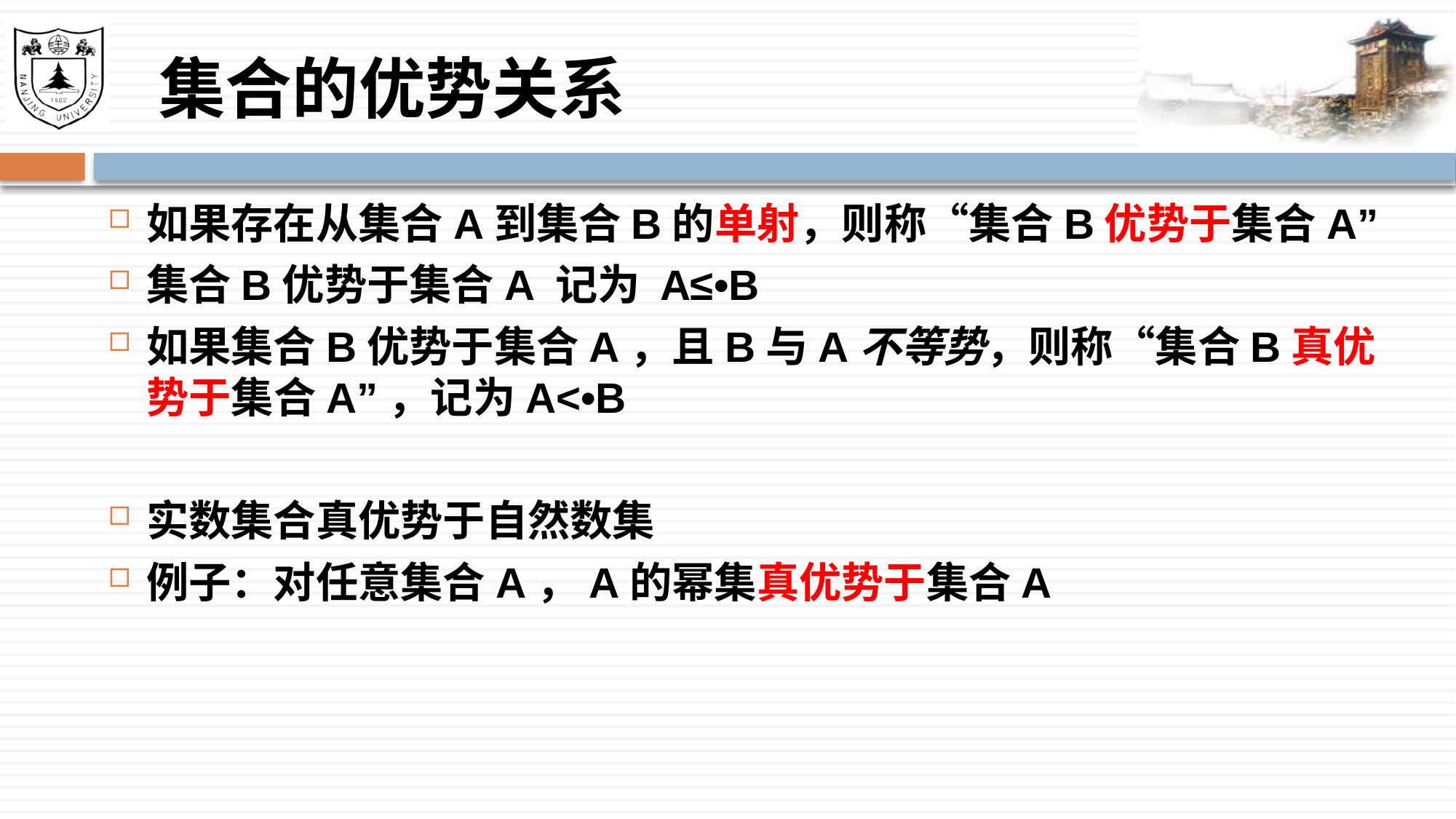

# 集合的优势关系
如果存在从集合A到集合B的单射，则称“集合B优势于集合A”
集合B优势于集合A 记为 A≤•B
如果集合B优势于集合A，且B与A不等势，则称“集合B真优势于集合A”，记为A<•B

实数集合真优势于自然数集
例子：对任意集合A，A的幂集真优势于集合A